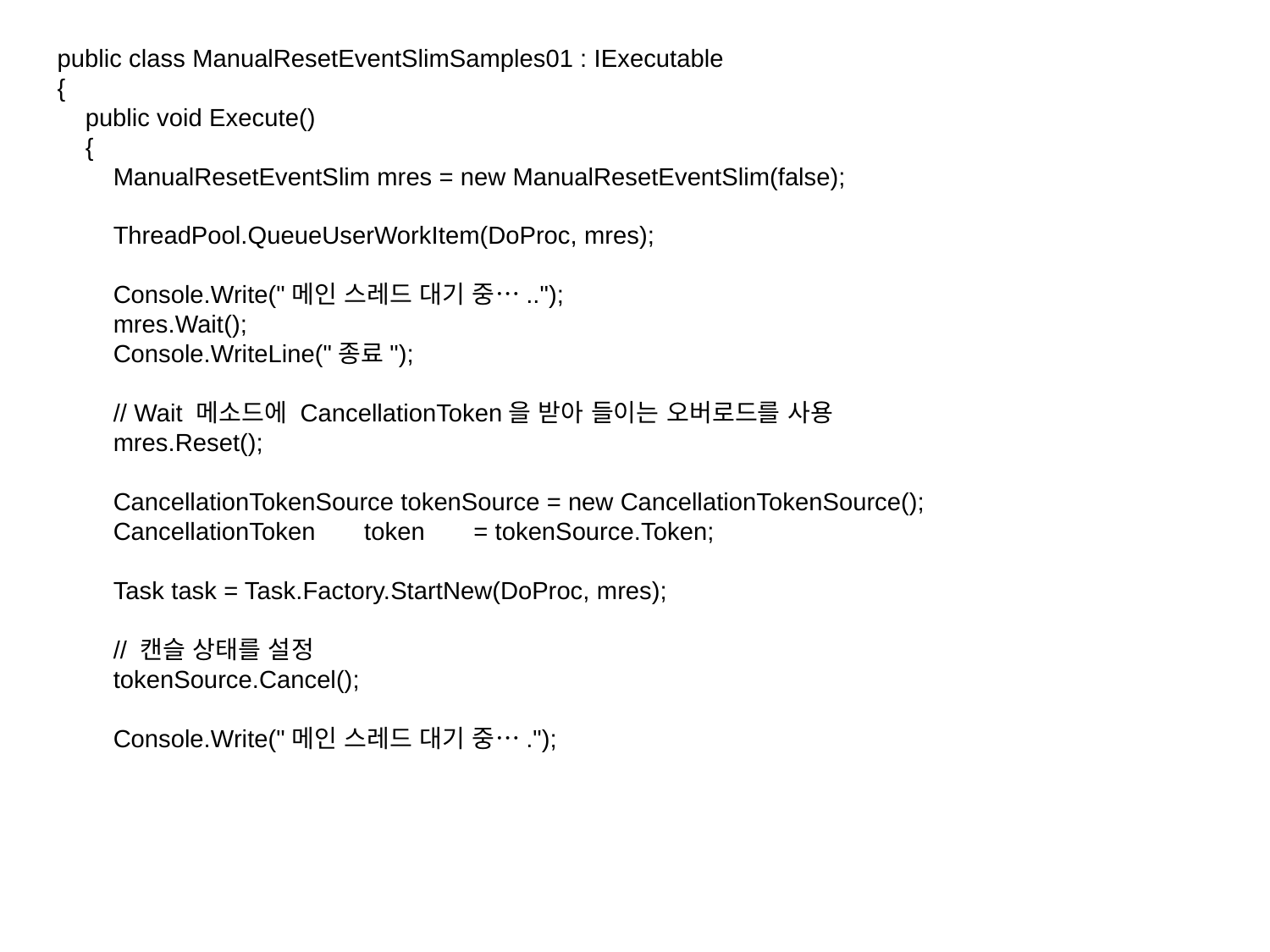

public class ManualResetEventSlimSamples01 : IExecutable
{
    public void Execute()
    {
        ManualResetEventSlim mres = new ManualResetEventSlim(false);

        ThreadPool.QueueUserWorkItem(DoProc, mres);

        Console.Write("메인 스레드 대기 중…..");
        mres.Wait();
        Console.WriteLine("종료");

        // Wait 메소드에 CancellationToken을 받아 들이는 오버로드를 사용
        mres.Reset();

        CancellationTokenSource tokenSource = new CancellationTokenSource();
        CancellationToken       token       = tokenSource.Token;

        Task task = Task.Factory.StartNew(DoProc, mres);

        // 캔슬 상태를 설정
        tokenSource.Cancel();

        Console.Write("메인 스레드 대기 중….");